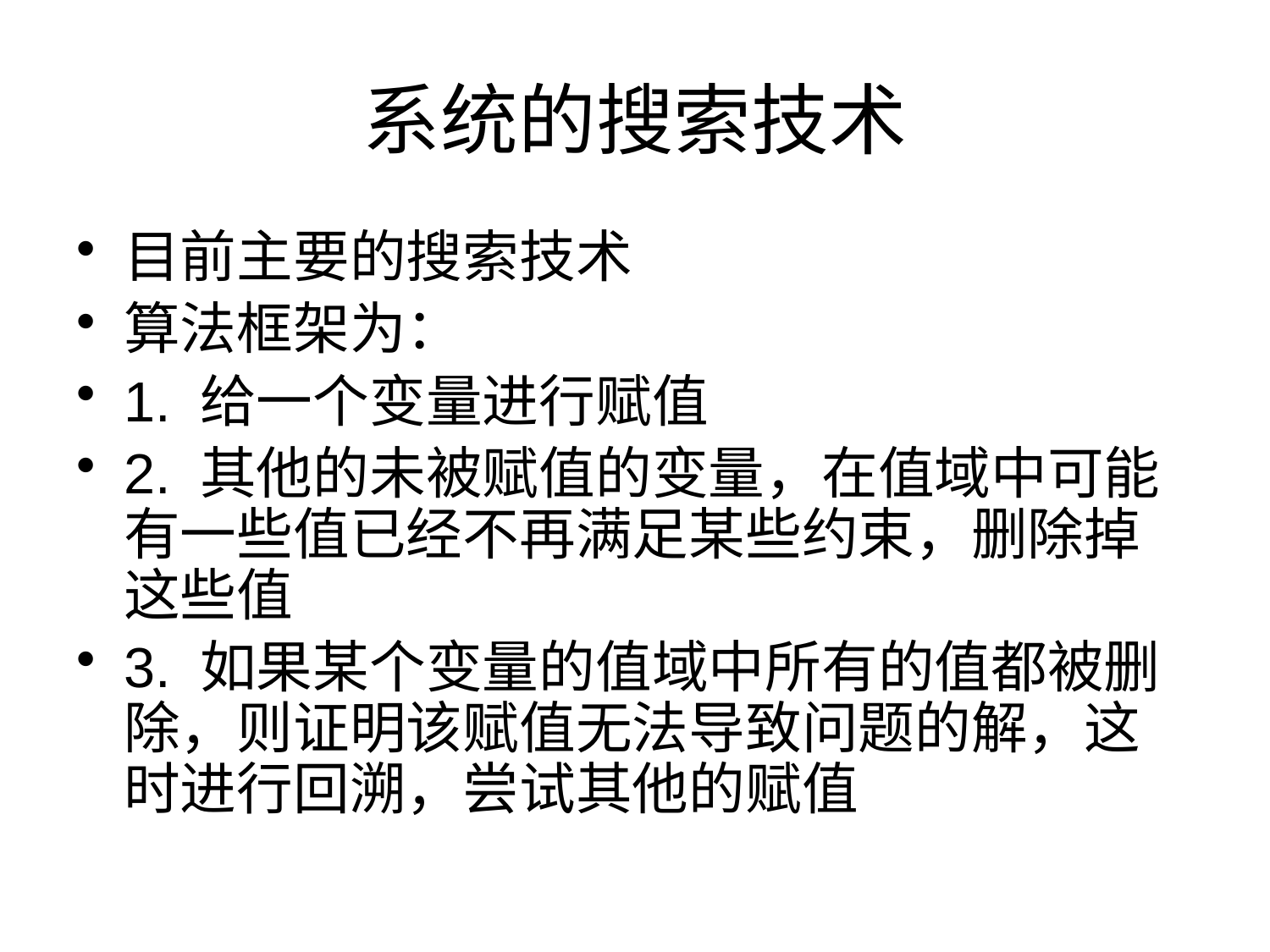

# 系统的搜索技术
目前主要的搜索技术
算法框架为：
1. 给一个变量进行赋值
2. 其他的未被赋值的变量，在值域中可能有一些值已经不再满足某些约束，删除掉这些值
3. 如果某个变量的值域中所有的值都被删除，则证明该赋值无法导致问题的解，这时进行回溯，尝试其他的赋值